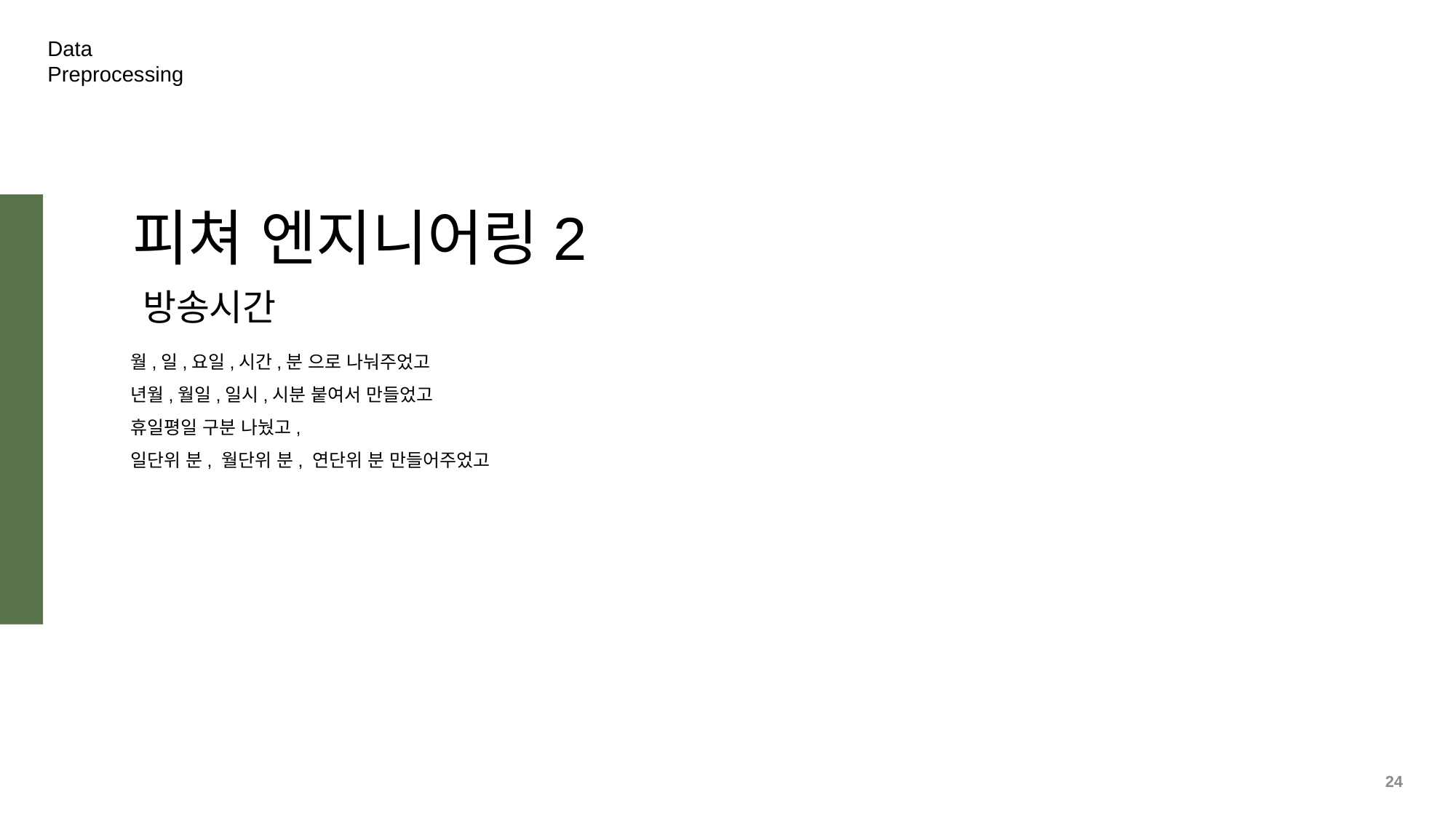

Data
Preprocessing
피쳐 엔지니어링2
방송시간
월,일,요일,시간,분 으로 나눠주었고
년월,월일,일시,시분 붙여서 만들었고
휴일평일 구분 나눴고,
일단위 분, 월단위 분, 연단위 분 만들어주었고

24